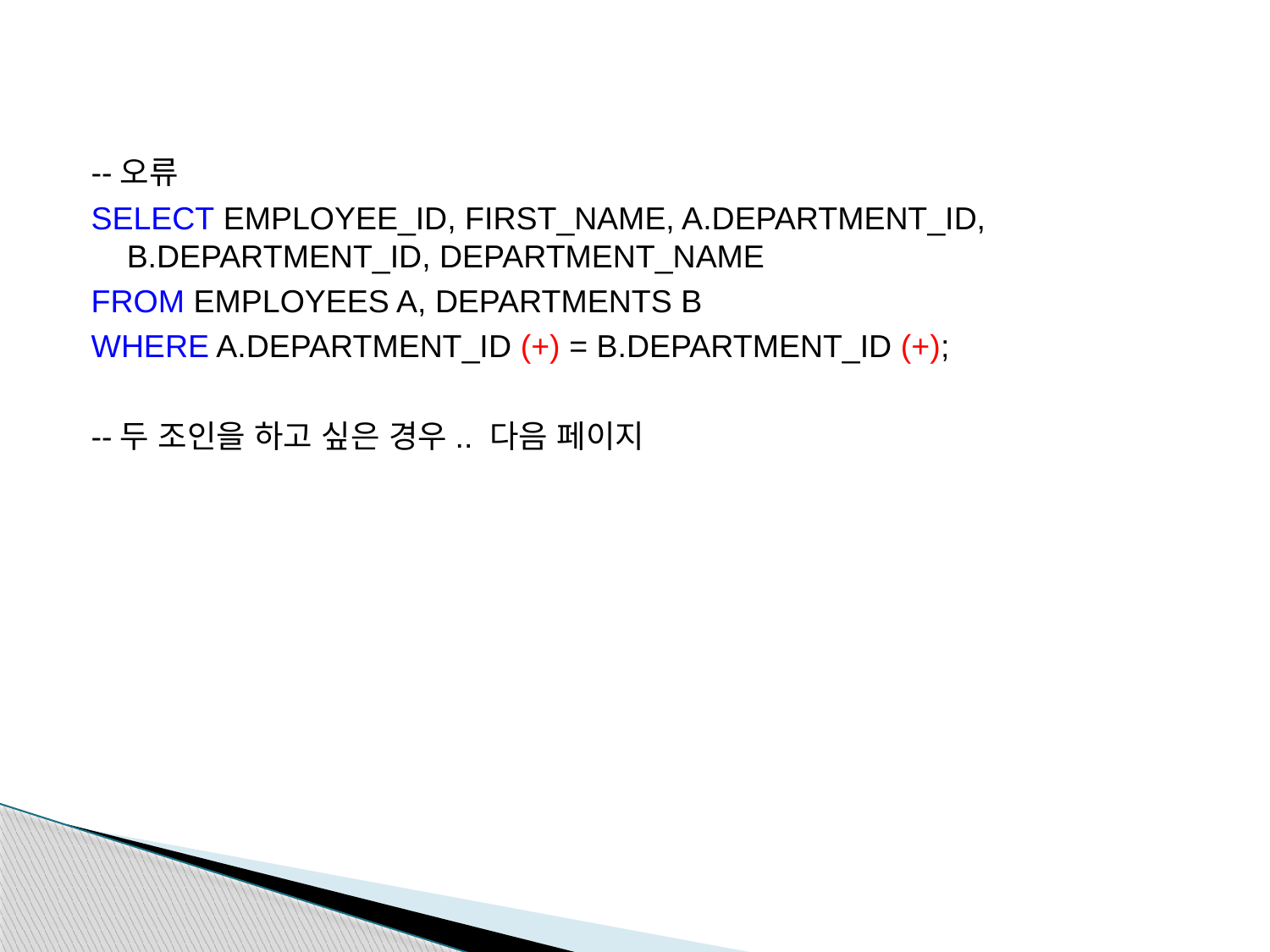

--오류
SELECT EMPLOYEE_ID, FIRST_NAME, A.DEPARTMENT_ID, B.DEPARTMENT_ID, DEPARTMENT_NAME
FROM EMPLOYEES A, DEPARTMENTS B
WHERE A.DEPARTMENT_ID (+) = B.DEPARTMENT_ID (+);

--두 조인을 하고 싶은 경우.. 다음 페이지